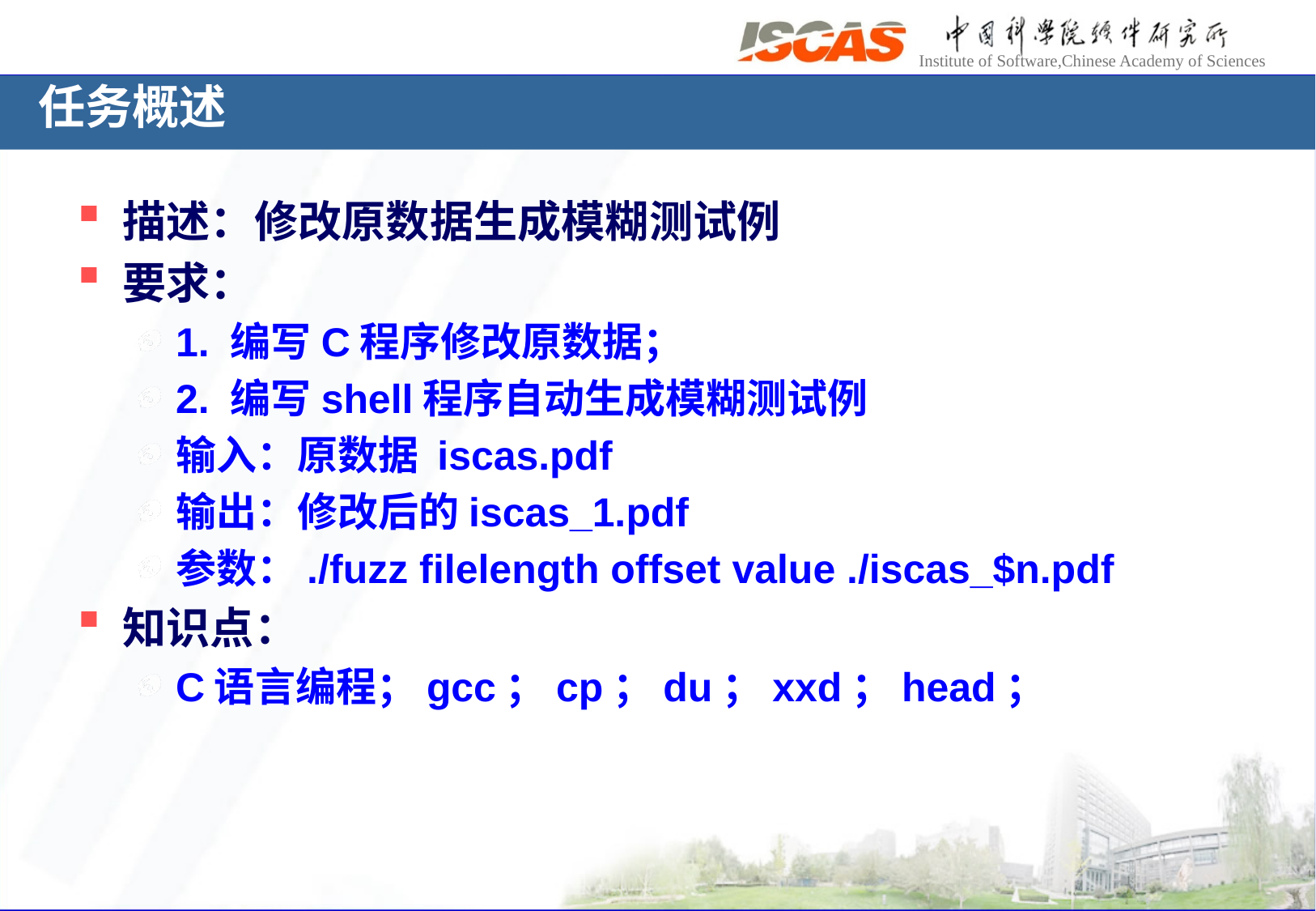

# 任务概述
描述：修改原数据生成模糊测试例
要求：
1. 编写C程序修改原数据；
2. 编写shell程序自动生成模糊测试例
输入：原数据 iscas.pdf
输出：修改后的iscas_1.pdf
参数：./fuzz filelength offset value ./iscas_$n.pdf
知识点：
C语言编程；gcc；cp；du；xxd；head；